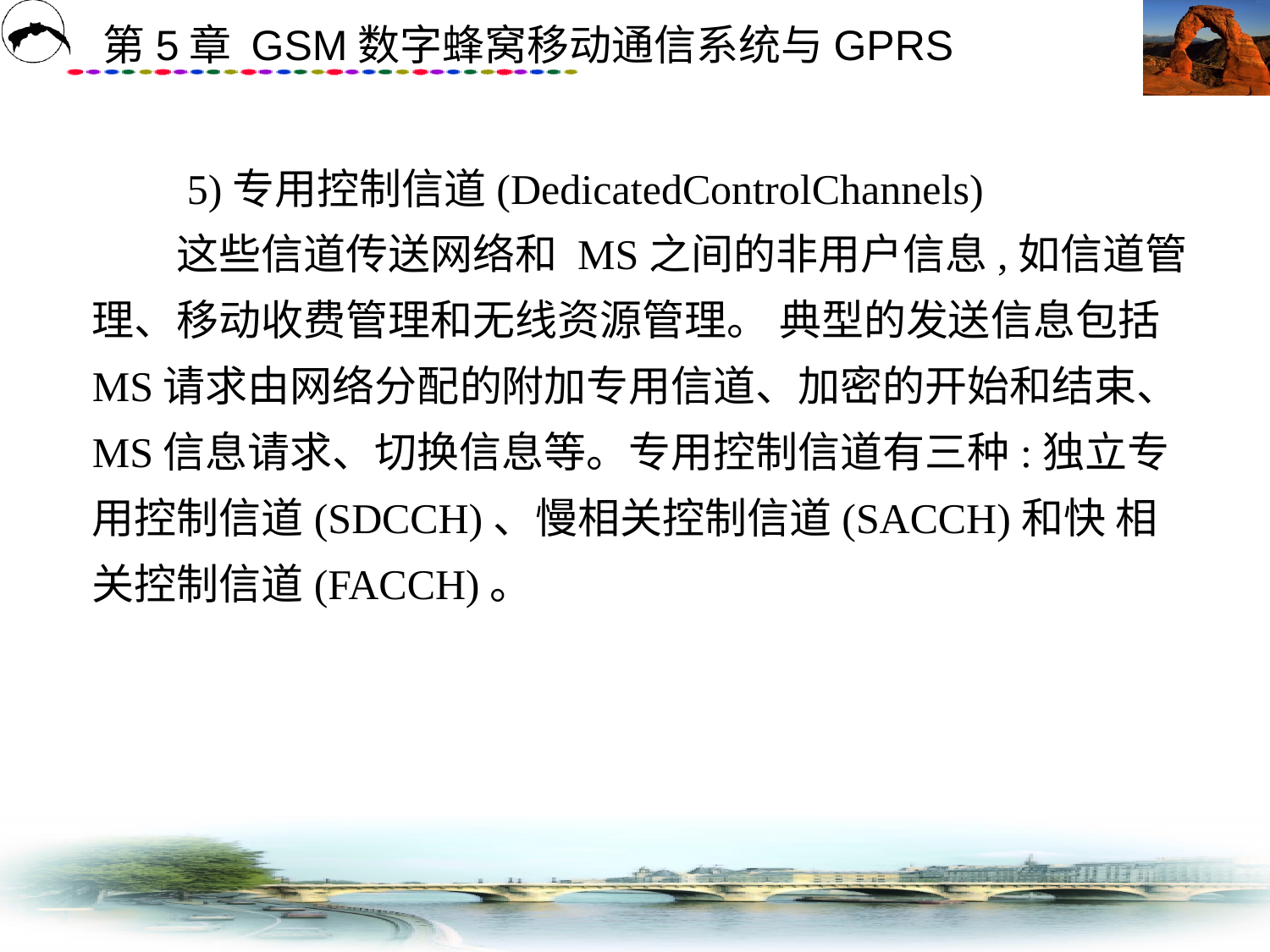

# 5)专用控制信道(DedicatedControlChannels) 　　这些信道传送网络和 MS之间的非用户信息,如信道管理、移动收费管理和无线资源管理。 典型的发送信息包括 MS请求由网络分配的附加专用信道、加密的开始和结束、MS信息请求、切换信息等。专用控制信道有三种:独立专用控制信道(SDCCH)、慢相关控制信道(SACCH)和快 相关控制信道(FACCH)。